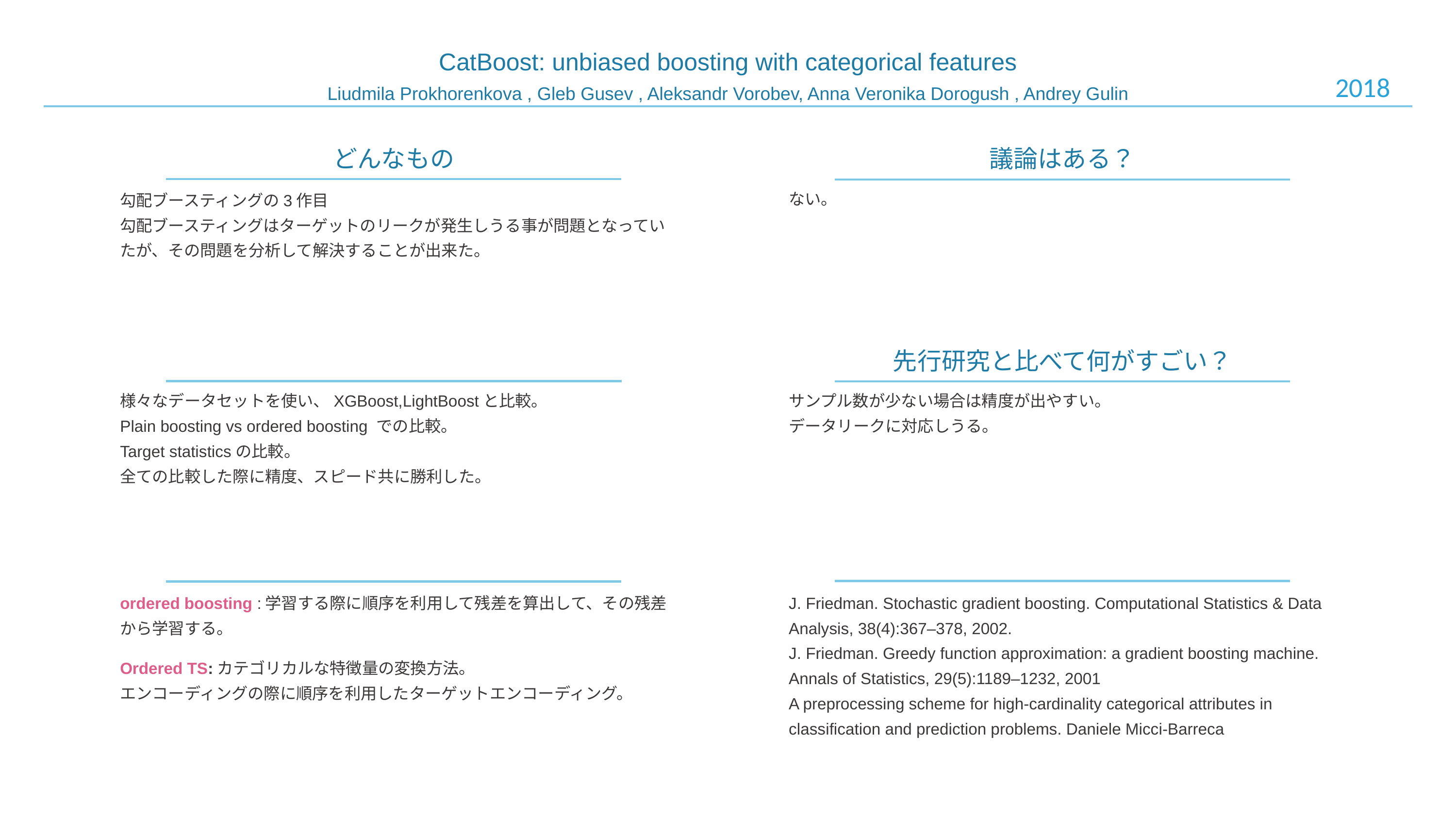

# CatBoost: unbiased boosting with categorical features Liudmila Prokhorenkova , Gleb Gusev , Aleksandr Vorobev, Anna Veronika Dorogush , Andrey Gulin
2018
どんなもの
議論はある？
ない。
勾配ブースティングの3作目
勾配ブースティングはターゲットのリークが発生しうる事が問題となっていたが、その問題を分析して解決することが出来た。

先行研究と比べて何がすごい？
様々なデータセットを使い、XGBoost,LightBoostと比較。
Plain boosting vs ordered boosting での比較。
Target statisticsの比較。
全ての比較した際に精度、スピード共に勝利した。
サンプル数が少ない場合は精度が出やすい。
データリークに対応しうる。

J. Friedman. Stochastic gradient boosting. Computational Statistics & Data Analysis, 38(4):367–378, 2002.
J. Friedman. Greedy function approximation: a gradient boosting machine. Annals of Statistics, 29(5):1189–1232, 2001
A preprocessing scheme for high-cardinality categorical attributes in classification and prediction problems. Daniele Micci-Barreca
ordered boosting :学習する際に順序を利用して残差を算出して、その残差から学習する。
Ordered TS:カテゴリカルな特徴量の変換方法。
エンコーディングの際に順序を利用したターゲットエンコーディング。